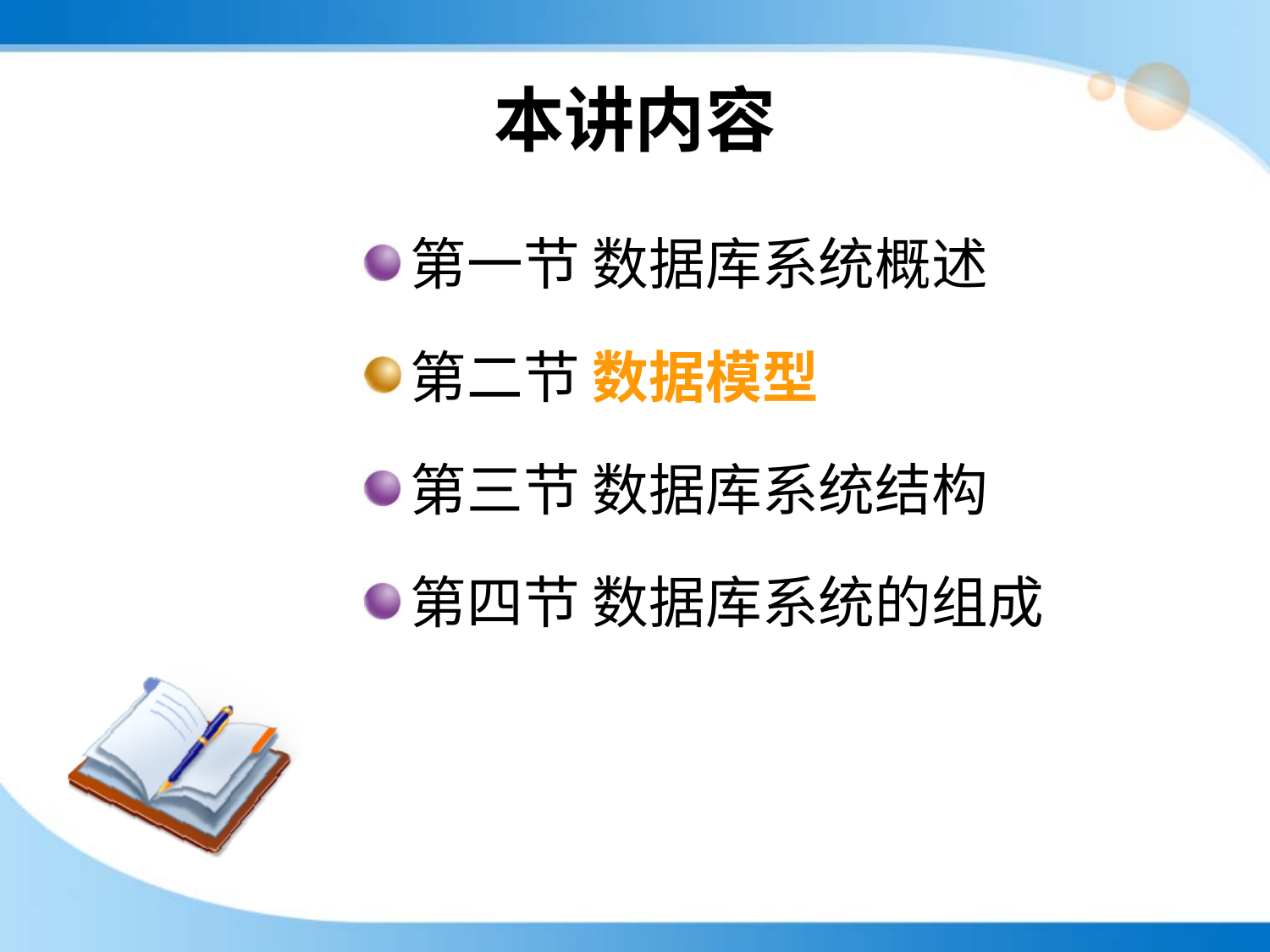

# 本讲内容
第一节 数据库系统概述
第二节 数据模型
第三节 数据库系统结构
第四节 数据库系统的组成